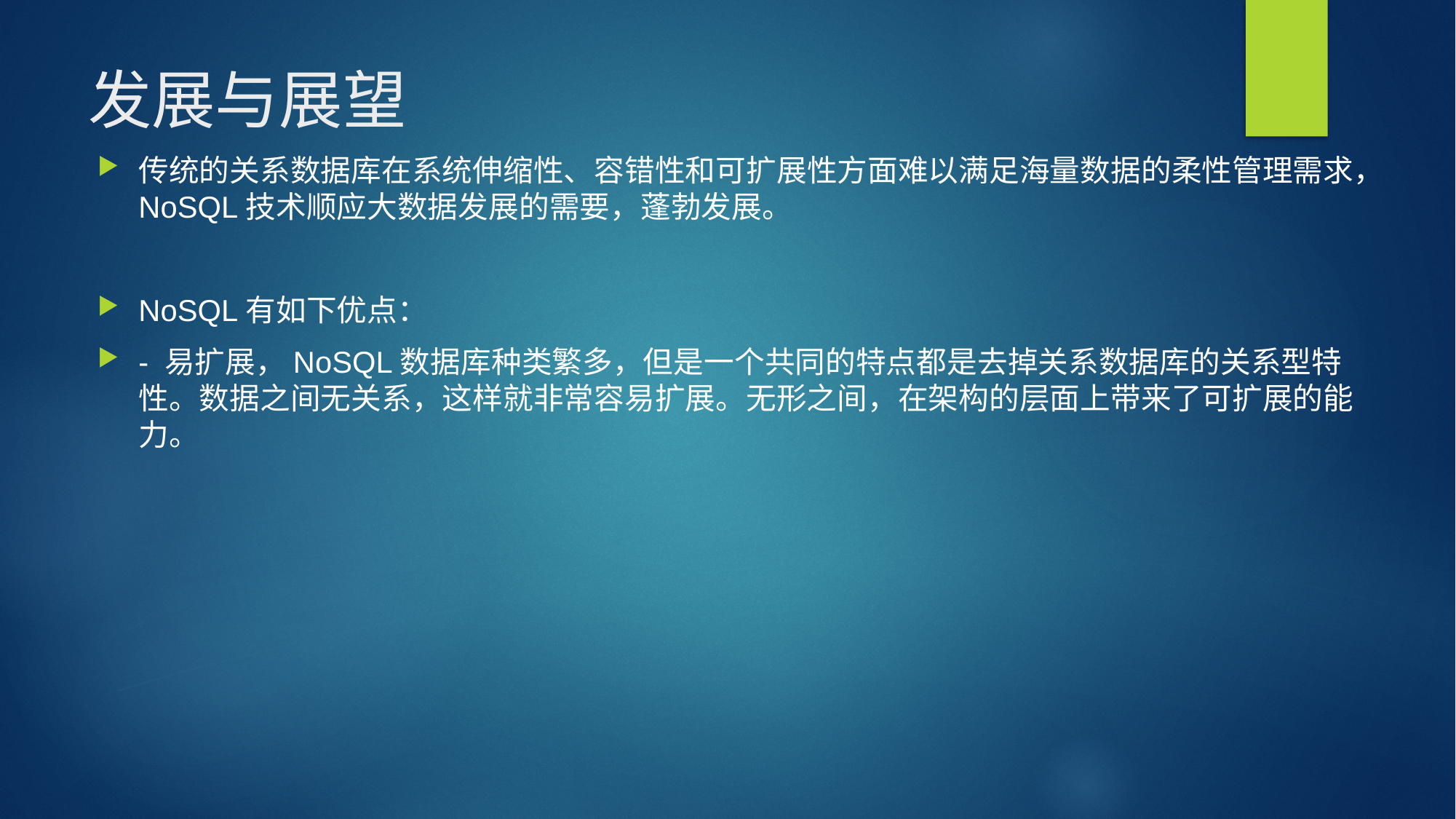

# 发展与展望
传统的关系数据库在系统伸缩性、容错性和可扩展性方面难以满足海量数据的柔性管理需求，NoSQL技术顺应大数据发展的需要，蓬勃发展。

NoSQL有如下优点：
- 易扩展，NoSQL数据库种类繁多，但是一个共同的特点都是去掉关系数据库的关系型特性。数据之间无关系，这样就非常容易扩展。无形之间，在架构的层面上带来了可扩展的能力。